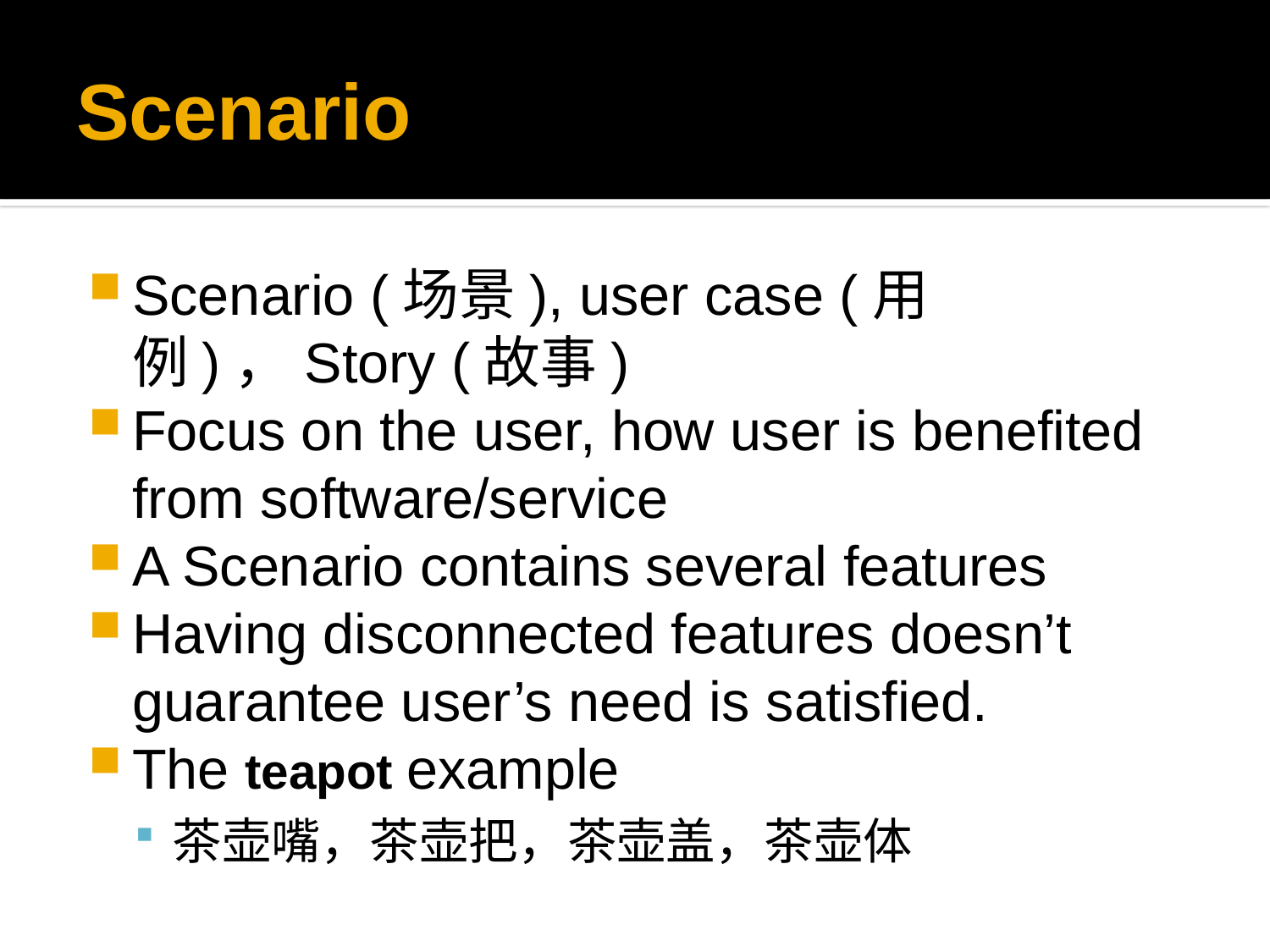

# Scenario
Scenario (场景), user case (用例)，Story (故事)
Focus on the user, how user is benefited from software/service
A Scenario contains several features
Having disconnected features doesn’t guarantee user’s need is satisfied.
The teapot example
茶壶嘴，茶壶把，茶壶盖，茶壶体